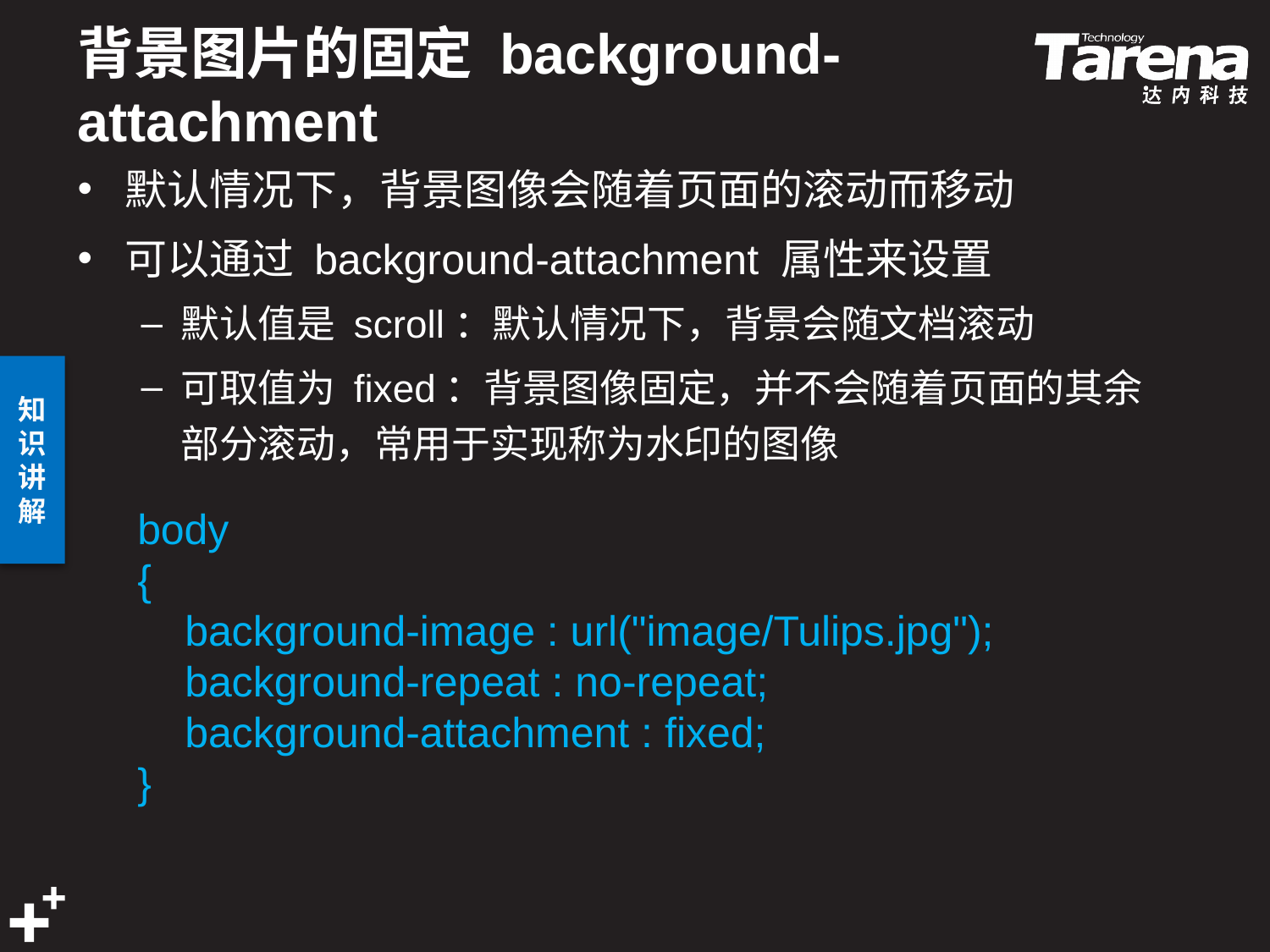

# 背景图片的固定 background-attachment
默认情况下，背景图像会随着页面的滚动而移动
可以通过 background-attachment 属性来设置
默认值是 scroll：默认情况下，背景会随文档滚动
可取值为 fixed：背景图像固定，并不会随着页面的其余部分滚动，常用于实现称为水印的图像
body
{
    background-image : url("image/Tulips.jpg");
    background-repeat : no-repeat;
    background-attachment : fixed;
}